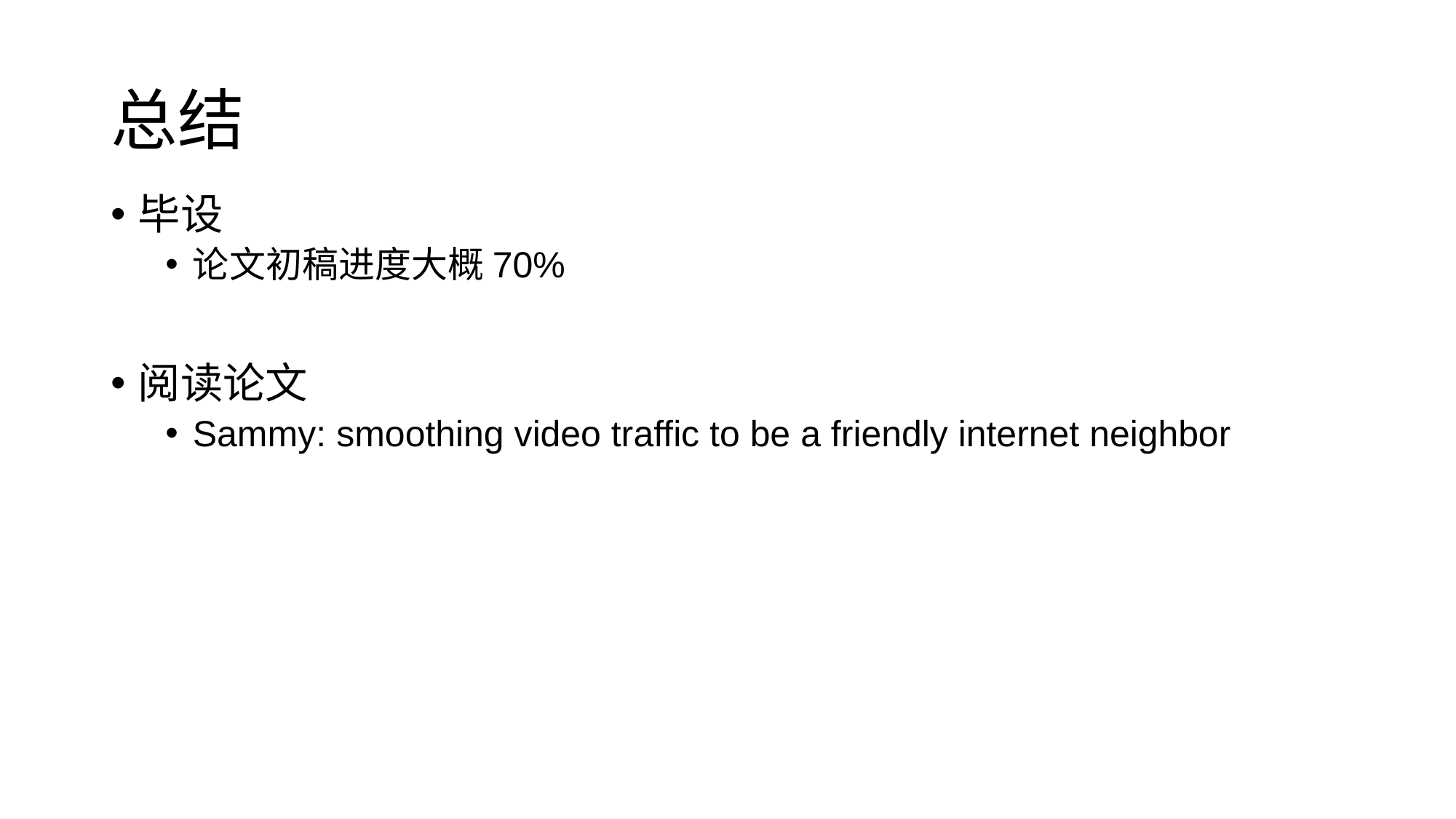

# 总结
毕设
论文初稿进度大概70%

阅读论文
Sammy: smoothing video traffic to be a friendly internet neighbor